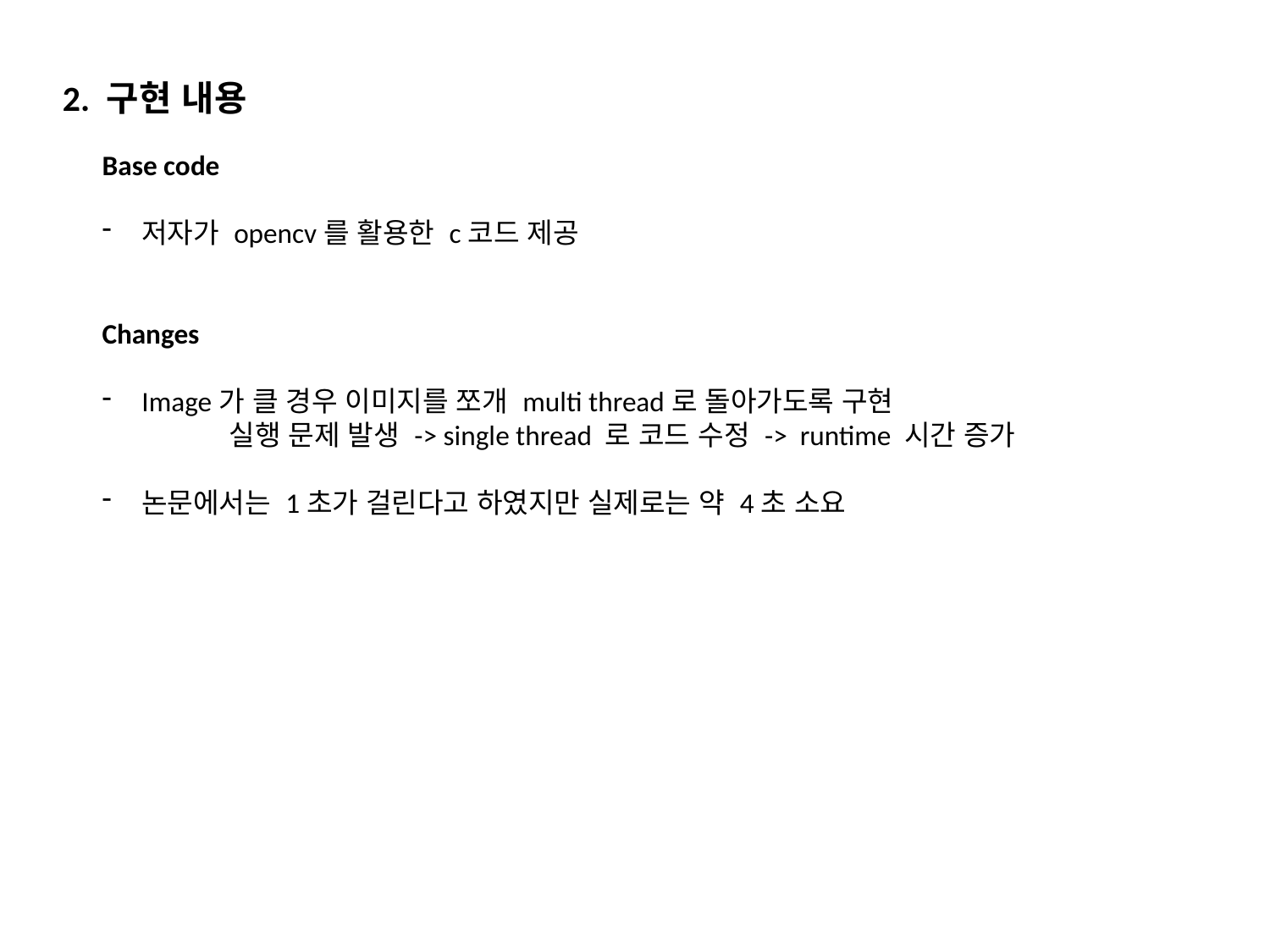

2. 구현 내용
Base code

저자가 opencv를 활용한 c코드 제공

Changes

Image가 클 경우 이미지를 쪼개 multi thread로 돌아가도록 구현
	실행 문제 발생 -> single thread 로 코드 수정 ->  runtime 시간 증가

논문에서는 1초가 걸린다고 하였지만 실제로는 약 4초 소요